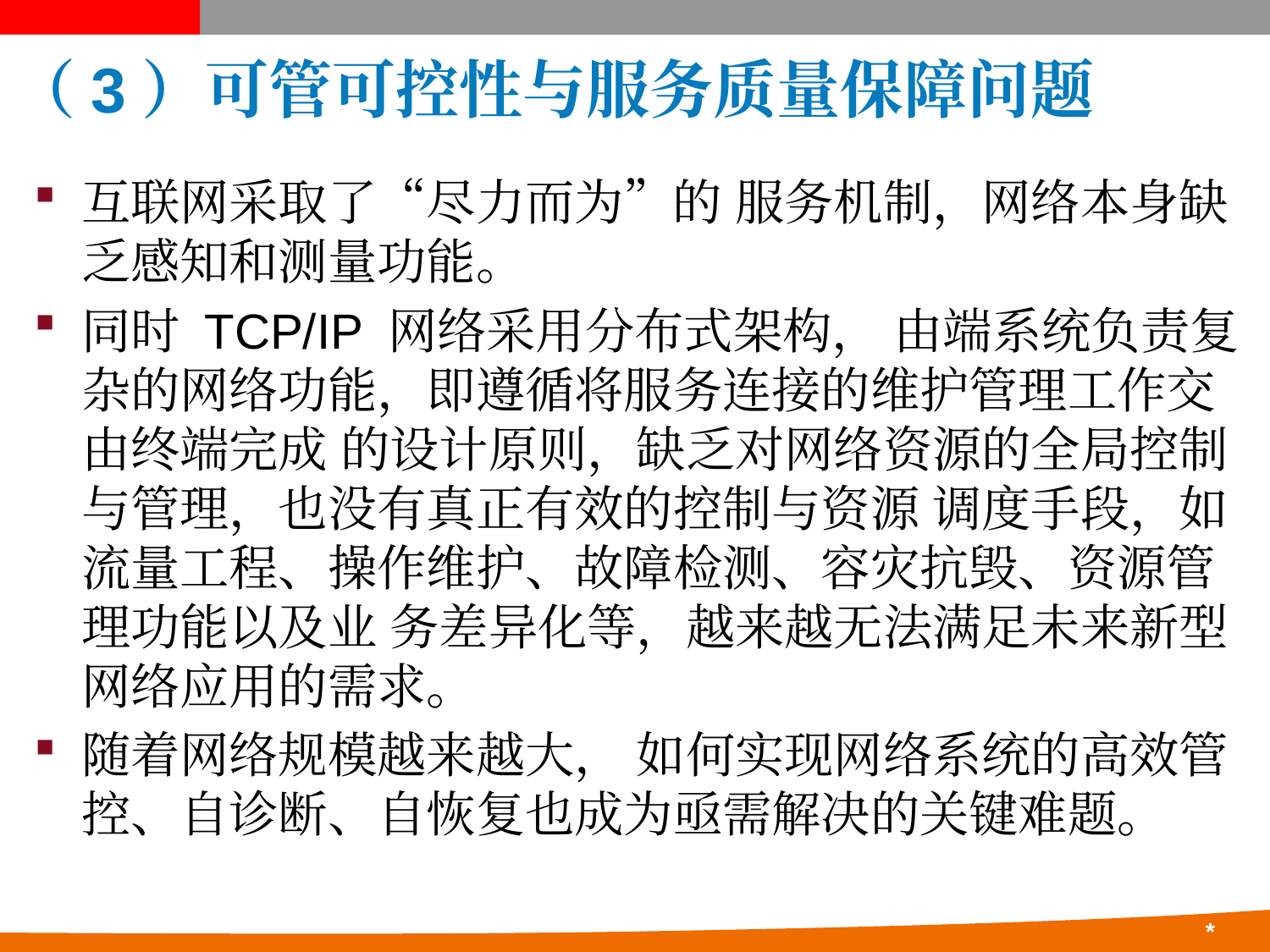

# （3）可管可控性与服务质量保障问题
互联网采取了“尽力而为”的 服务机制，网络本身缺乏感知和测量功能。
同时 TCP/IP 网络采用分布式架构， 由端系统负责复杂的网络功能，即遵循将服务连接的维护管理工作交由终端完成 的设计原则，缺乏对网络资源的全局控制与管理，也没有真正有效的控制与资源 调度手段，如流量工程、操作维护、故障检测、容灾抗毁、资源管理功能以及业 务差异化等，越来越无法满足未来新型网络应用的需求。
随着网络规模越来越大， 如何实现网络系统的高效管控、自诊断、自恢复也成为亟需解决的关键难题。